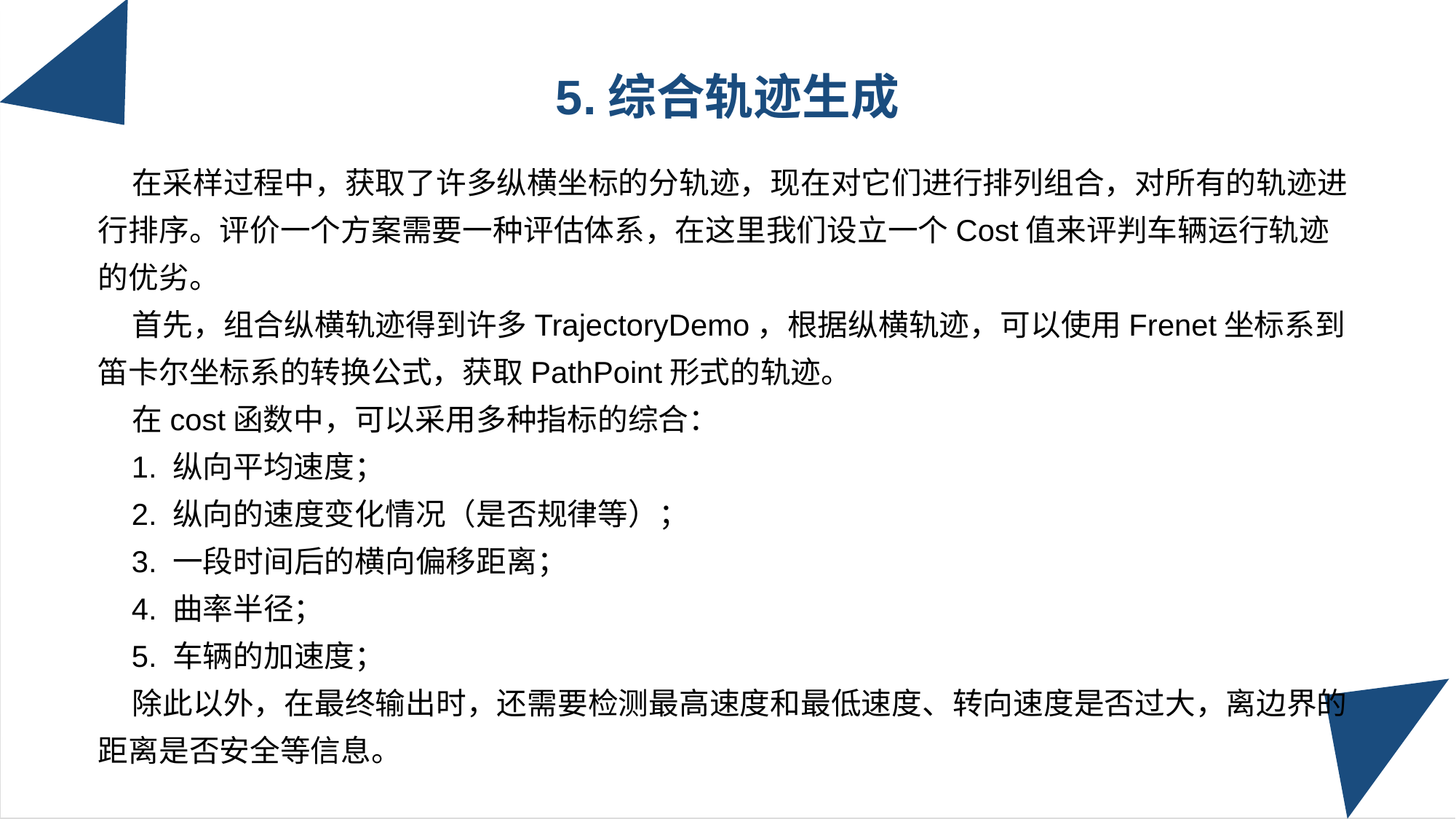

√

5.综合轨迹生成
    在采样过程中，获取了许多纵横坐标的分轨迹，现在对它们进行排列组合，对所有的轨迹进行排序。评价一个方案需要一种评估体系，在这里我们设立一个Cost值来评判车辆运行轨迹的优劣。
    首先，组合纵横轨迹得到许多TrajectoryDemo，根据纵横轨迹，可以使用Frenet坐标系到笛卡尔坐标系的转换公式，获取PathPoint形式的轨迹。
    在cost函数中，可以采用多种指标的综合：
    1. 纵向平均速度；
    2. 纵向的速度变化情况（是否规律等）；
    3. 一段时间后的横向偏移距离；
    4. 曲率半径；
    5. 车辆的加速度；
    除此以外，在最终输出时，还需要检测最高速度和最低速度、转向速度是否过大，离边界的距离是否安全等信息。